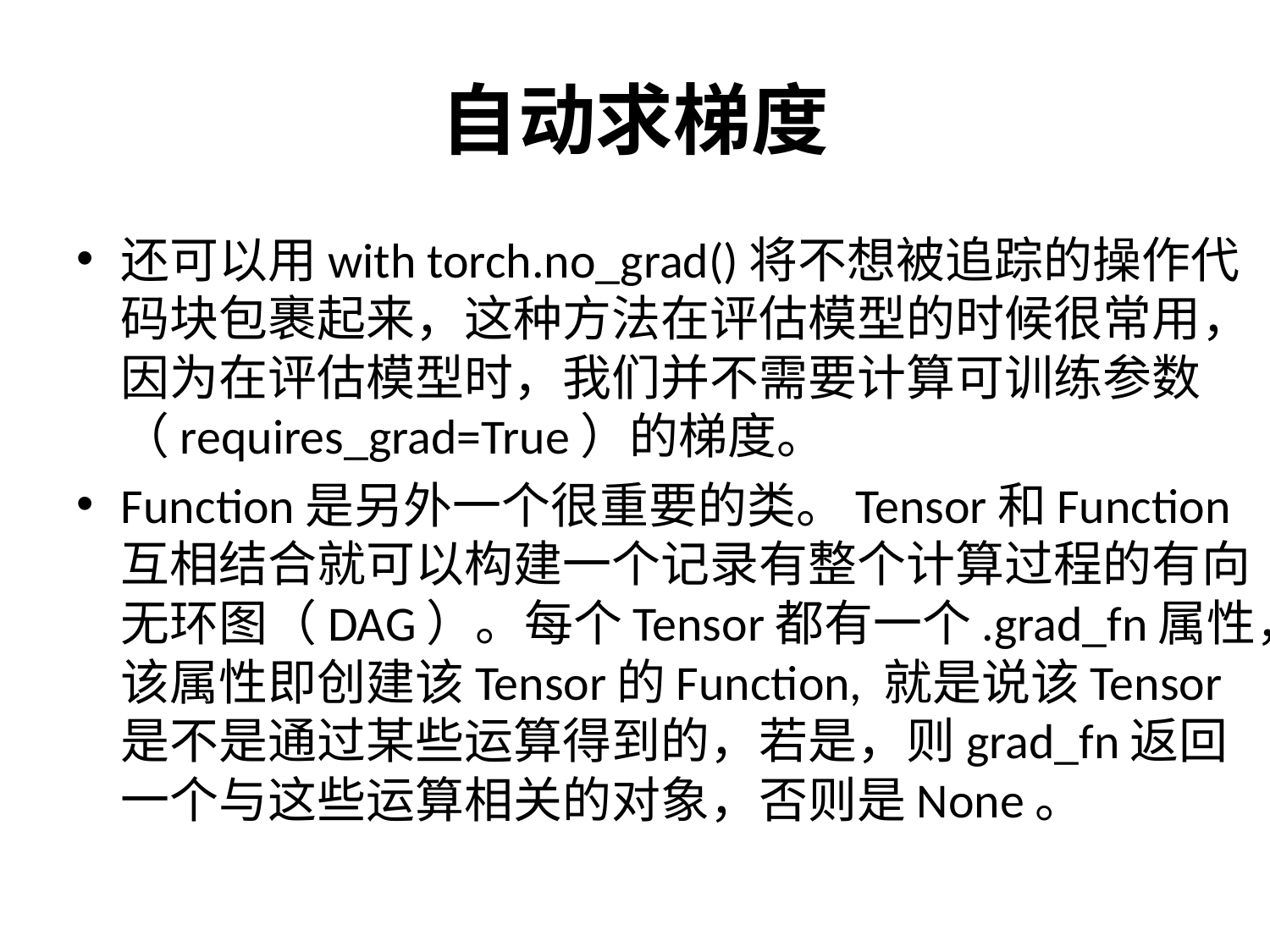

# 自动求梯度
还可以用with torch.no_grad()将不想被追踪的操作代码块包裹起来，这种方法在评估模型的时候很常用，因为在评估模型时，我们并不需要计算可训练参数（requires_grad=True）的梯度。
Function是另外一个很重要的类。Tensor和Function互相结合就可以构建一个记录有整个计算过程的有向无环图（DAG）。每个Tensor都有一个.grad_fn属性，该属性即创建该Tensor的Function, 就是说该Tensor是不是通过某些运算得到的，若是，则grad_fn返回一个与这些运算相关的对象，否则是None。